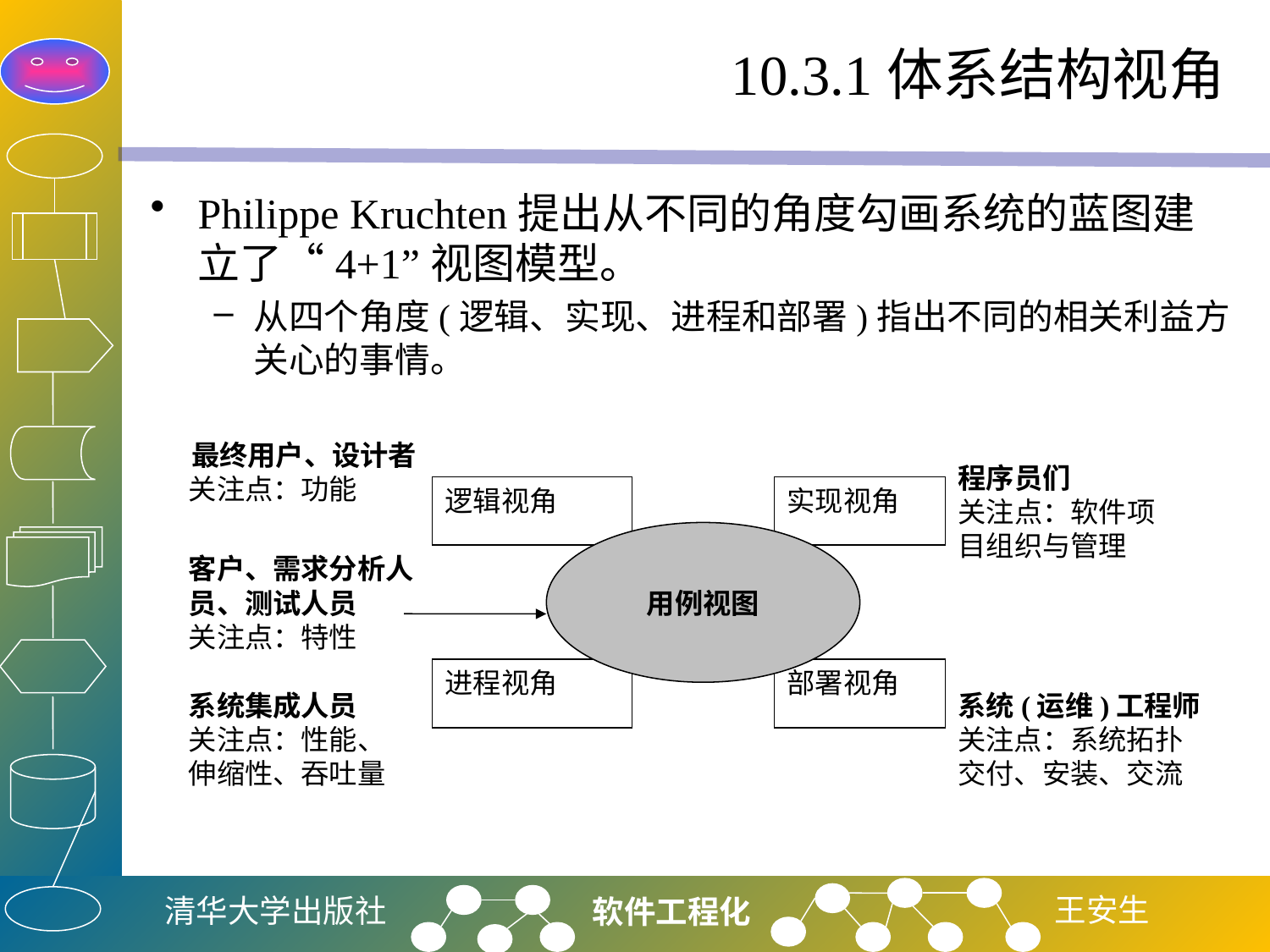

# 10.3.1体系结构视角
Philippe Kruchten提出从不同的角度勾画系统的蓝图建立了“4+1”视图模型。
从四个角度(逻辑、实现、进程和部署)指出不同的相关利益方关心的事情。
最终用户、设计者
关注点：功能
程序员们
关注点：软件项目组织与管理
逻辑视角
实现视角

用例视图
客户、需求分析人员、测试人员
关注点：特性

进程视角
部署视角
系统集成人员
关注点：性能、
伸缩性、吞吐量
系统(运维)工程师
关注点：系统拓扑
交付、安装、交流